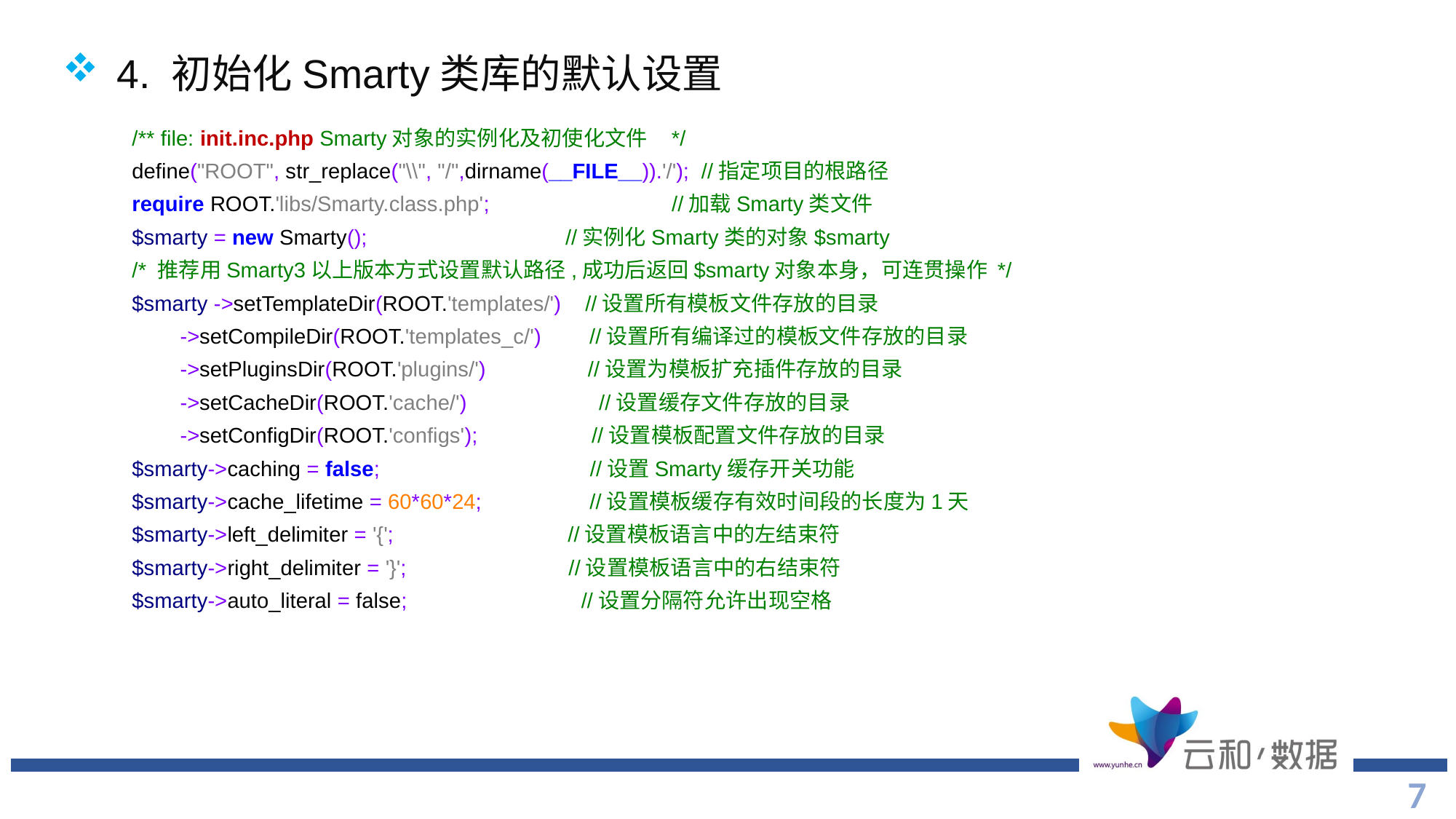

4. 初始化Smarty类库的默认设置
    /** file: init.inc.php Smarty对象的实例化及初使化文件    */
    define("ROOT", str_replace("\\", "/",dirname(__FILE__)).'/');  //指定项目的根路径
    require ROOT.'libs/Smarty.class.php';                        	   //加载Smarty类文件
    $smarty = new Smarty();                                 //实例化Smarty类的对象$smarty
    /* 推荐用Smarty3以上版本方式设置默认路径,成功后返回$smarty对象本身，可连贯操作 */
    $smarty ->setTemplateDir(ROOT.'templates/')    //设置所有模板文件存放的目录
            ->setCompileDir(ROOT.'templates_c/')        //设置所有编译过的模板文件存放的目录
            ->setPluginsDir(ROOT.'plugins/')                 //设置为模板扩充插件存放的目录
            ->setCacheDir(ROOT.'cache/')                      //设置缓存文件存放的目录
            ->setConfigDir(ROOT.'configs');                   //设置模板配置文件存放的目录
    $smarty->caching = false;                                   //设置Smarty缓存开关功能
    $smarty->cache_lifetime = 60*60*24;                  //设置模板缓存有效时间段的长度为1天
    $smarty->left_delimiter = '{';                             //设置模板语言中的左结束符
    $smarty->right_delimiter = '}';                           //设置模板语言中的右结束符
    $smarty->auto_literal = false;                             //设置分隔符允许出现空格
7